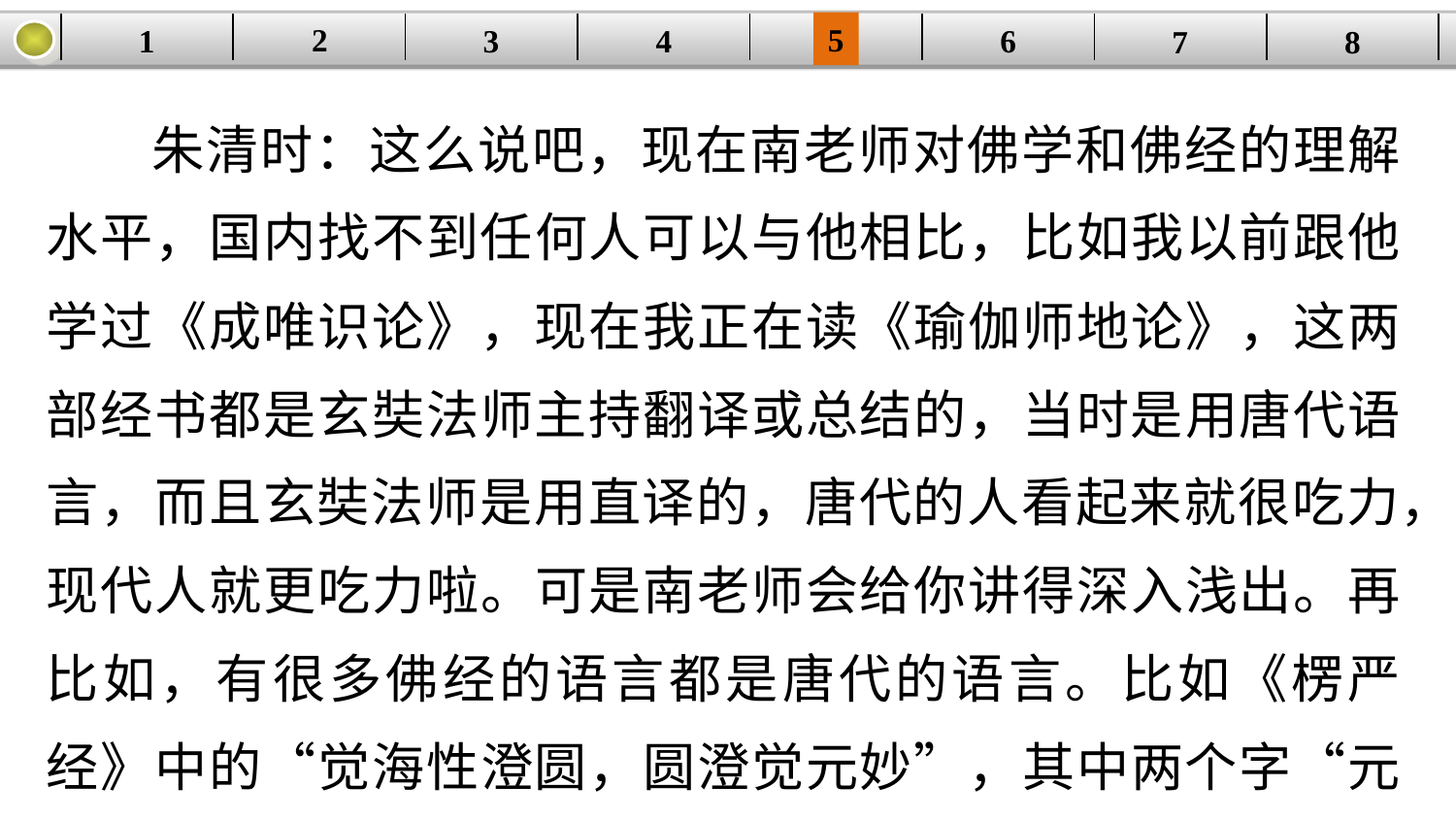

5
2
1
4
6
|  |  |  |  |  |  |  |  |
| --- | --- | --- | --- | --- | --- | --- | --- |
3
8
7

朱清时：这么说吧，现在南老师对佛学和佛经的理解水平，国内找不到任何人可以与他相比，比如我以前跟他学过《成唯识论》，现在我正在读《瑜伽师地论》，这两部经书都是玄奘法师主持翻译或总结的，当时是用唐代语言，而且玄奘法师是用直译的，唐代的人看起来就很吃力，现代人就更吃力啦。可是南老师会给你讲得深入浅出。再比如，有很多佛经的语言都是唐代的语言。比如《楞严经》中的“觉海性澄圆，圆澄觉元妙”，其中两个字“元妙”，